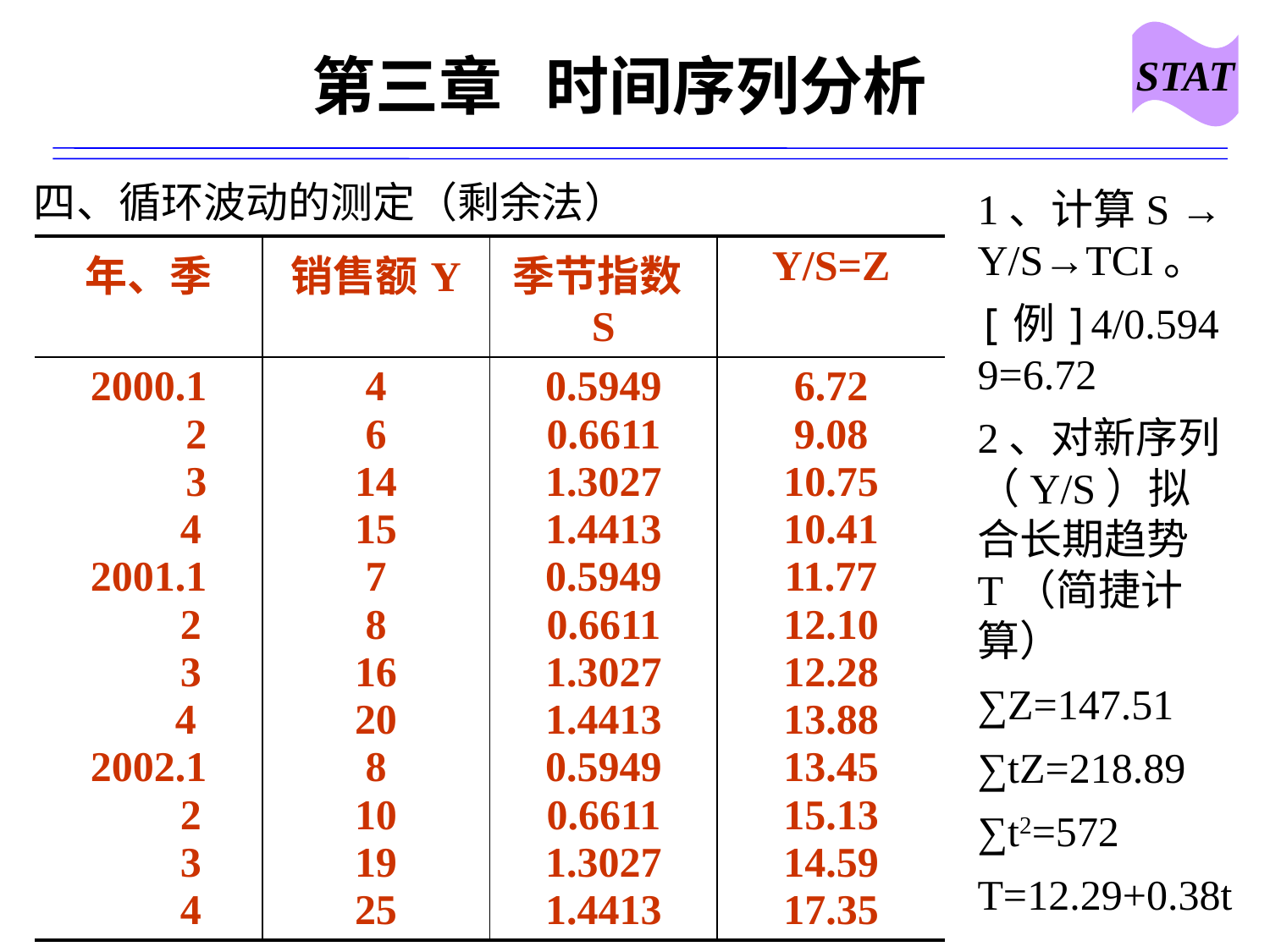

STAT
# 第三章   时间序列分析

四、循环波动的测定（剩余法）
1、计算S → Y/S→TCI。
[例]4/0.5949=6.72
2、对新序列（Y/S）拟合长期趋势T（简捷计算）
∑Z=147.51
∑tZ=218.89
∑t2=572
T=12.29+0.38t
| 年、季 | 销售额Y | 季节指数S | Y/S=Z |
| --- | --- | --- | --- |
| 2000.1 2 3 4 2001.1 2 3 4 2002.1 2 3 4 | 4 6 14 15 7 8 16 20 8 10 19 25 | 0.5949 0.6611 1.3027 1.4413 0.5949 0.6611 1.3027 1.4413 0.5949 0.6611 1.3027 1.4413 | 6.72 9.08 10.75 10.41 11.77 12.10 12.28 13.88 13.45 15.13 14.59 17.35 |